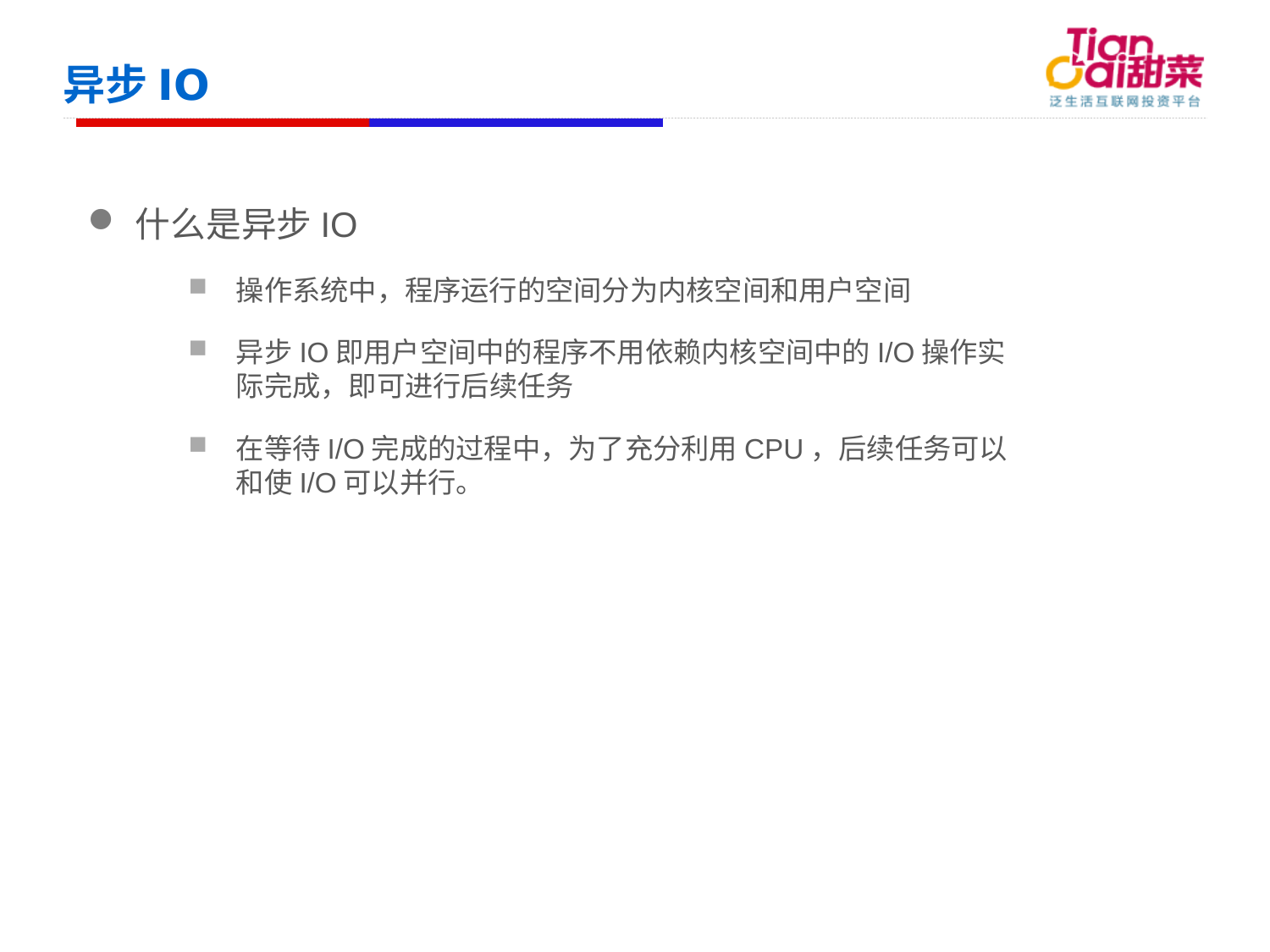

# 异步IO
什么是异步IO
操作系统中，程序运行的空间分为内核空间和用户空间
异步IO即用户空间中的程序不用依赖内核空间中的I/O操作实际完成，即可进行后续任务
在等待I/O完成的过程中，为了充分利用CPU，后续任务可以和使I/O可以并行。